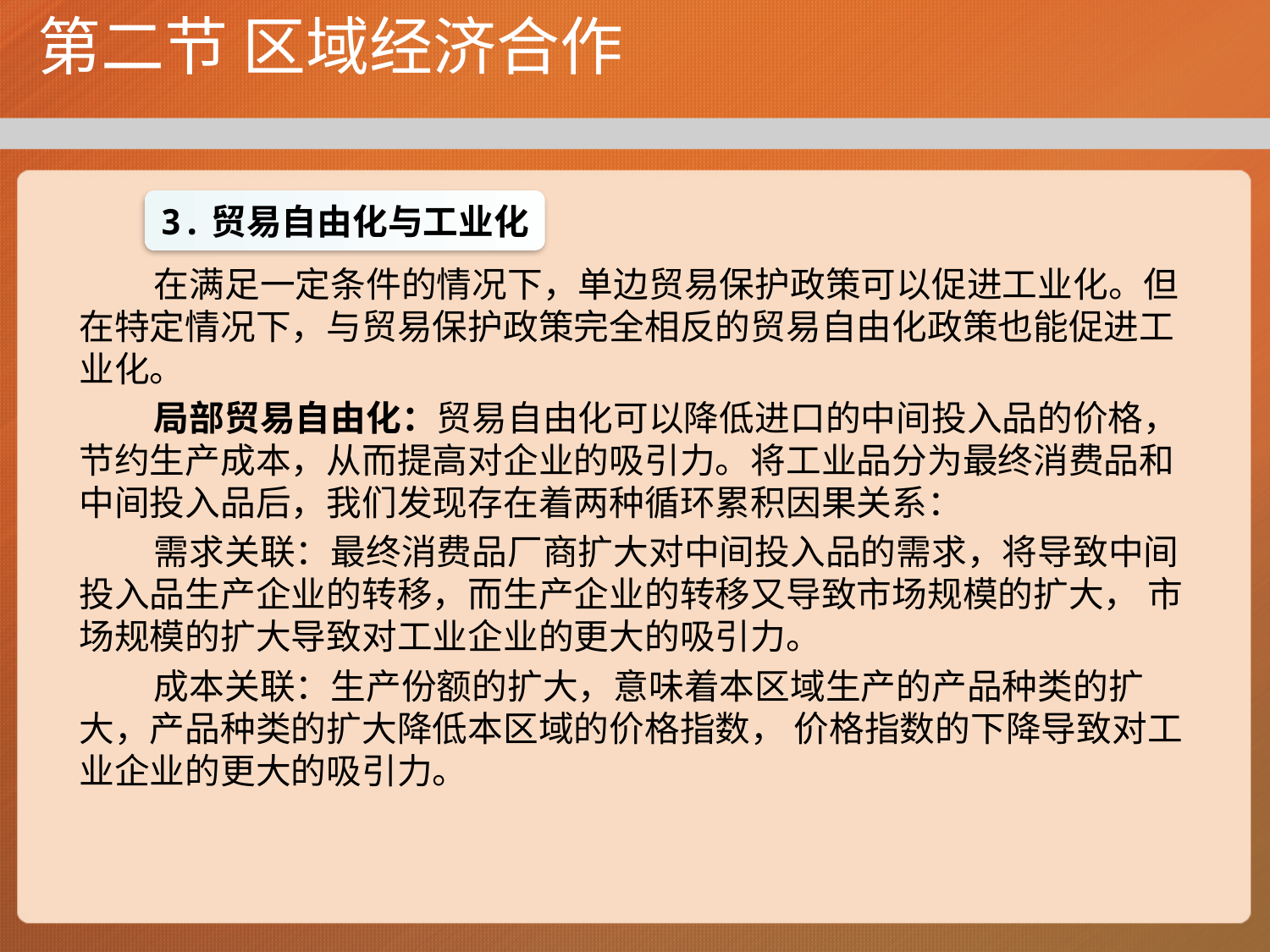

# 第二节 区域经济合作
3.贸易自由化与工业化

在满足一定条件的情况下，单边贸易保护政策可以促进工业化。但在特定情况下，与贸易保护政策完全相反的贸易自由化政策也能促进工业化。
局部贸易自由化：贸易自由化可以降低进口的中间投入品的价格，节约生产成本，从而提高对企业的吸引力。将工业品分为最终消费品和中间投入品后，我们发现存在着两种循环累积因果关系：
需求关联：最终消费品厂商扩大对中间投入品的需求，将导致中间投入品生产企业的转移，而生产企业的转移又导致市场规模的扩大， 市场规模的扩大导致对工业企业的更大的吸引力。
成本关联：生产份额的扩大，意味着本区域生产的产品种类的扩大，产品种类的扩大降低本区域的价格指数， 价格指数的下降导致对工业企业的更大的吸引力。